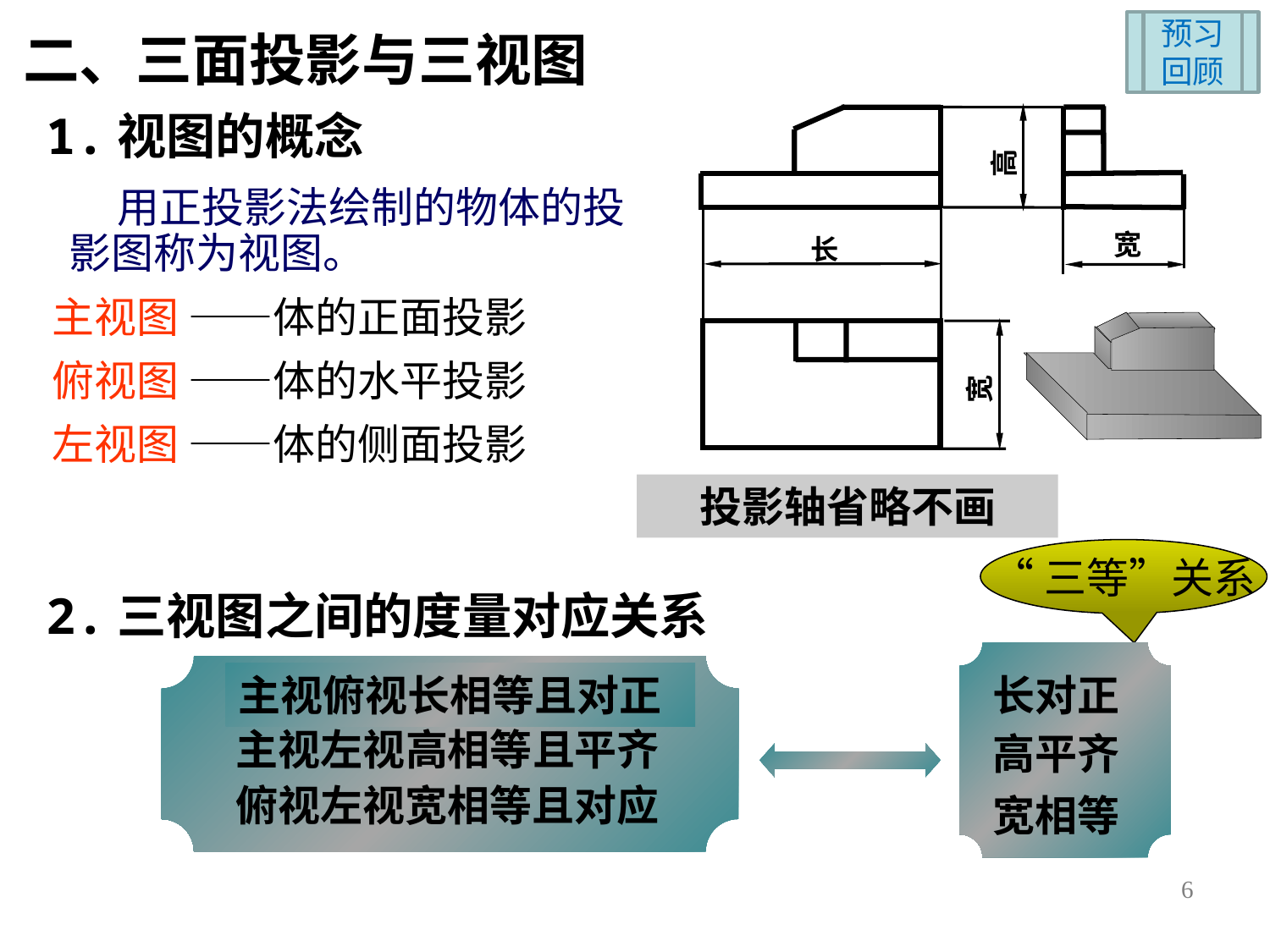

预习回顾
二、三面投影与三视图
1.视图的概念

高

    用正投影法绘制的物体的投影图称为视图。

长

宽

宽

主视图 ——体的正面投影

俯视图 ——体的水平投影
左视图 ——体的侧面投影
投影轴省略不画
“三等”关系
2.三视图之间的度量对应关系

长对正
高平齐

宽相等

主视俯视长相等且对正
主视左视高相等且平齐
俯视左视宽相等且对应
6